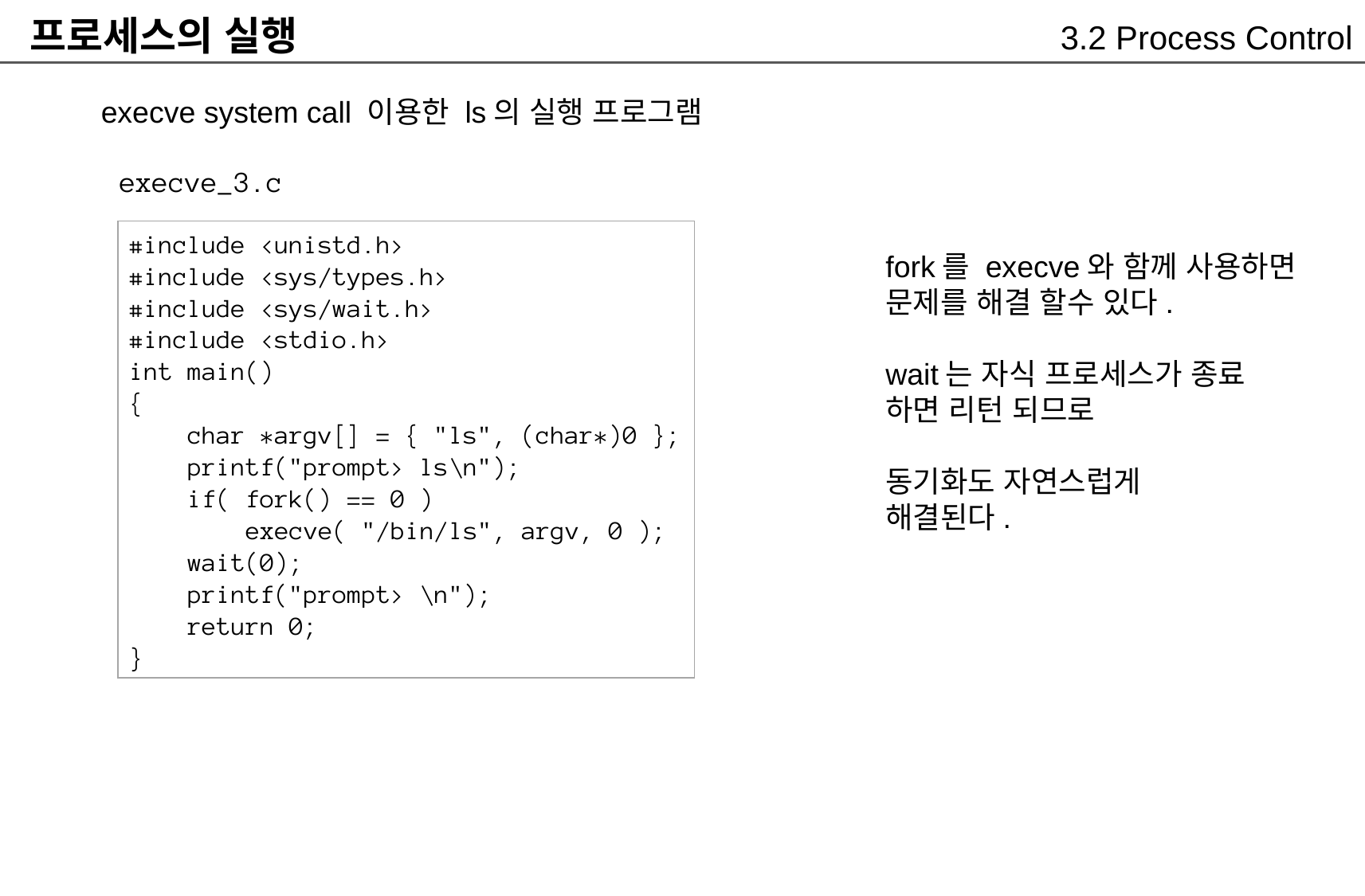

# 프로세스의 실행
3.2 Process Control

execve system call 이용한 ls의 실행 프로그램
execve_3.c
#include <unistd.h>
#include <sys/types.h>
#include <sys/wait.h>
#include <stdio.h>
int main()
{
    char *argv[] = { "ls", (char*)0 };
    printf("prompt> ls\n");
    if( fork() == 0 )
        execve( "/bin/ls", argv, 0 );
    wait(0);
    printf("prompt> \n");
    return 0;
}
fork를 execve와 함께 사용하면
문제를 해결 할수 있다.

wait는 자식 프로세스가 종료
하면 리턴 되므로

동기화도 자연스럽게
해결된다.